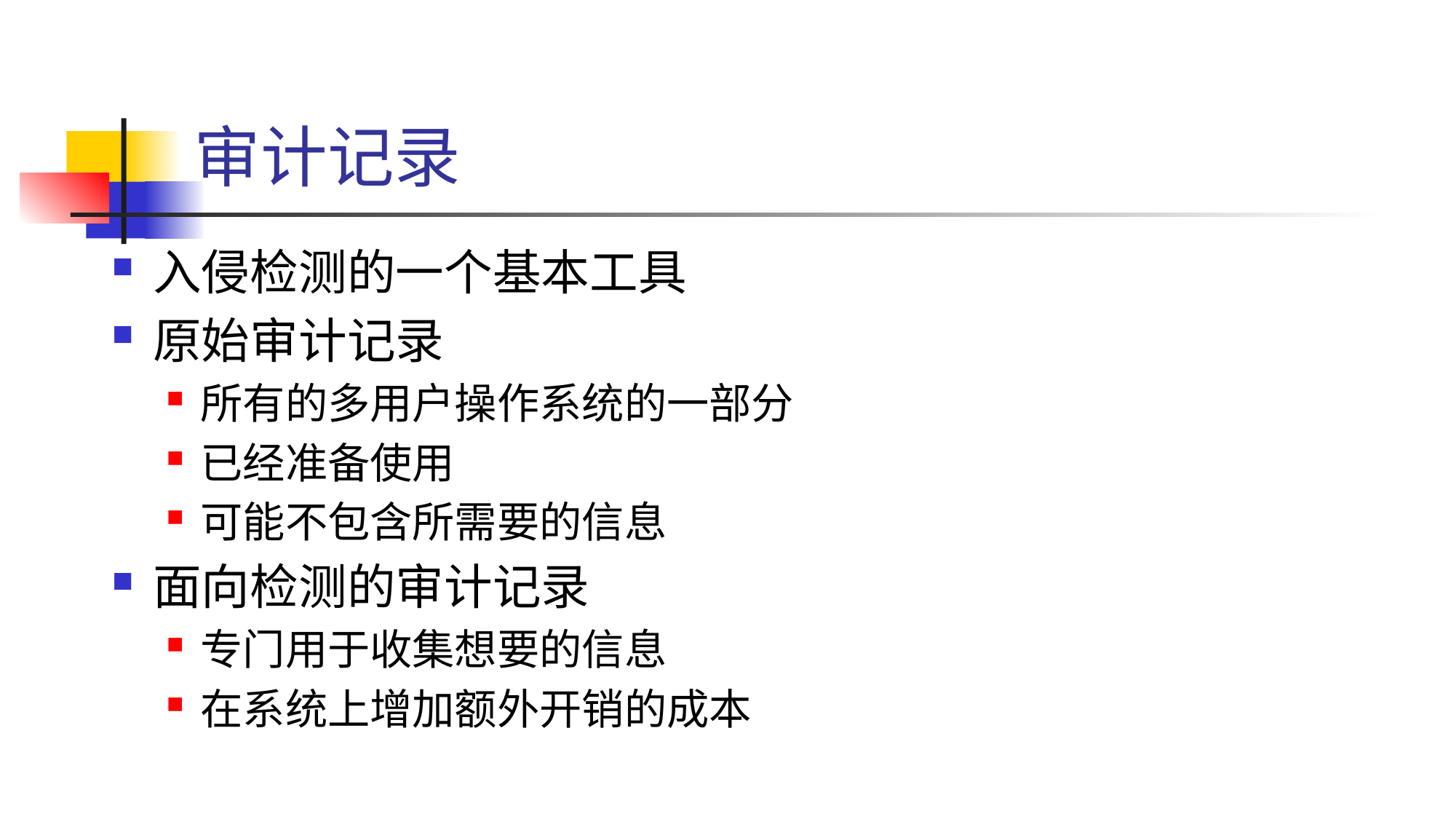

# 审计记录
入侵检测的一个基本工具
原始审计记录
所有的多用户操作系统的一部分
已经准备使用
可能不包含所需要的信息
面向检测的审计记录
专门用于收集想要的信息
在系统上增加额外开销的成本